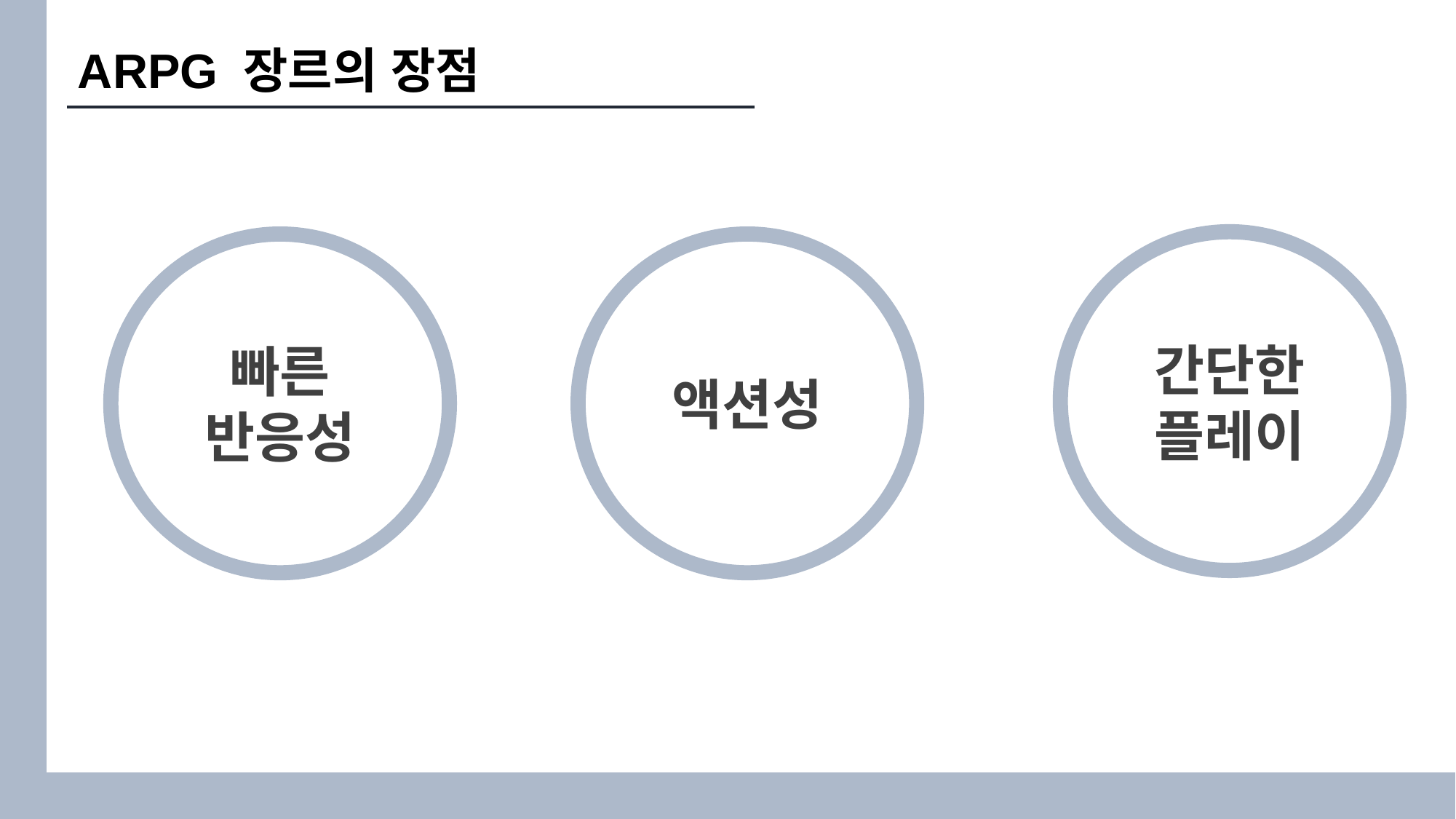

ARPG 장르의 장점

간단한 플레이
빠른
반응성
액션성